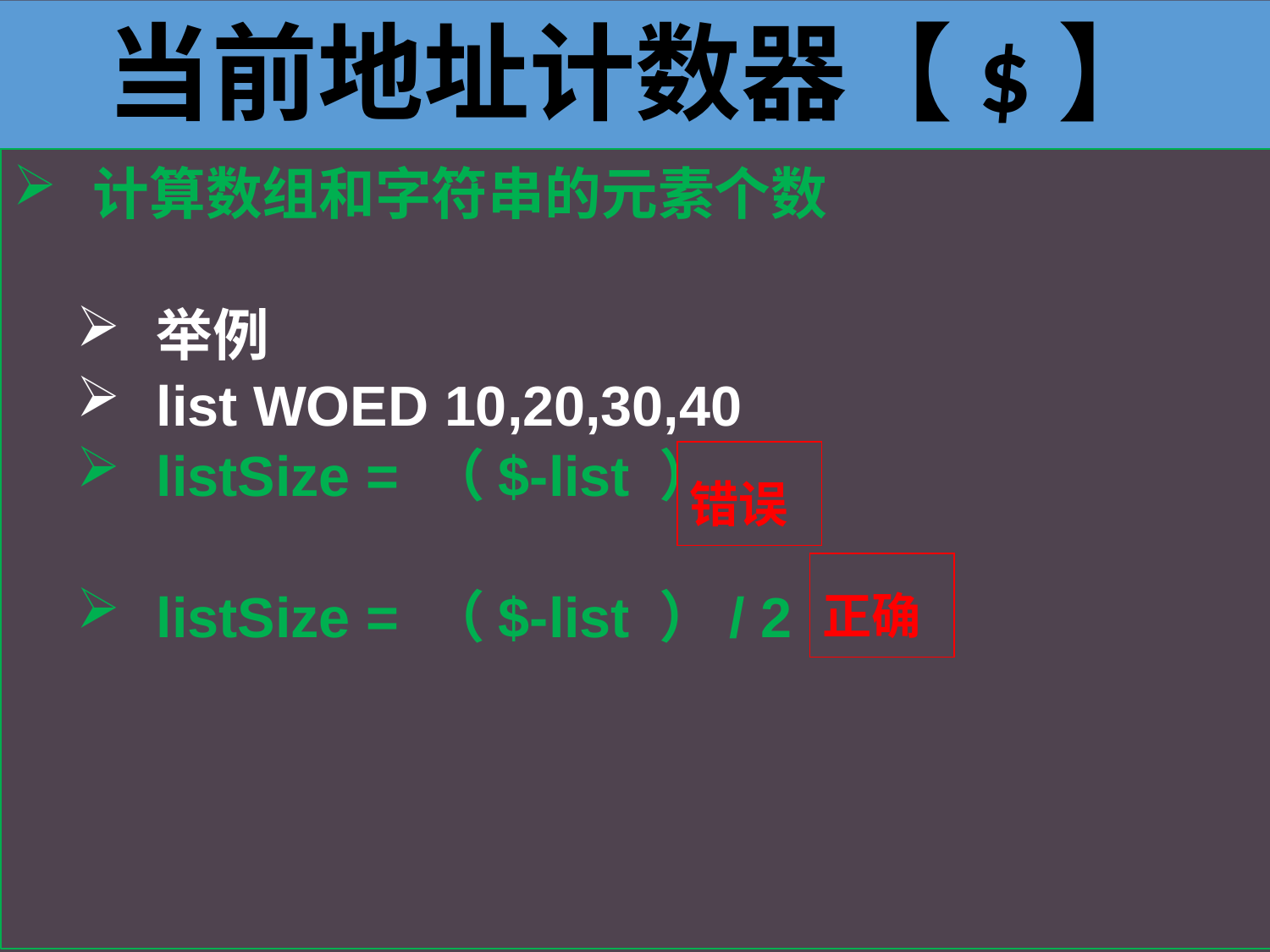

当前地址计数器【$】
计算数组和字符串的元素个数

举例
list WOED 10,20,30,40
listSize = （$-list ）

listSize = （$-list ）/ 2

错误
正确